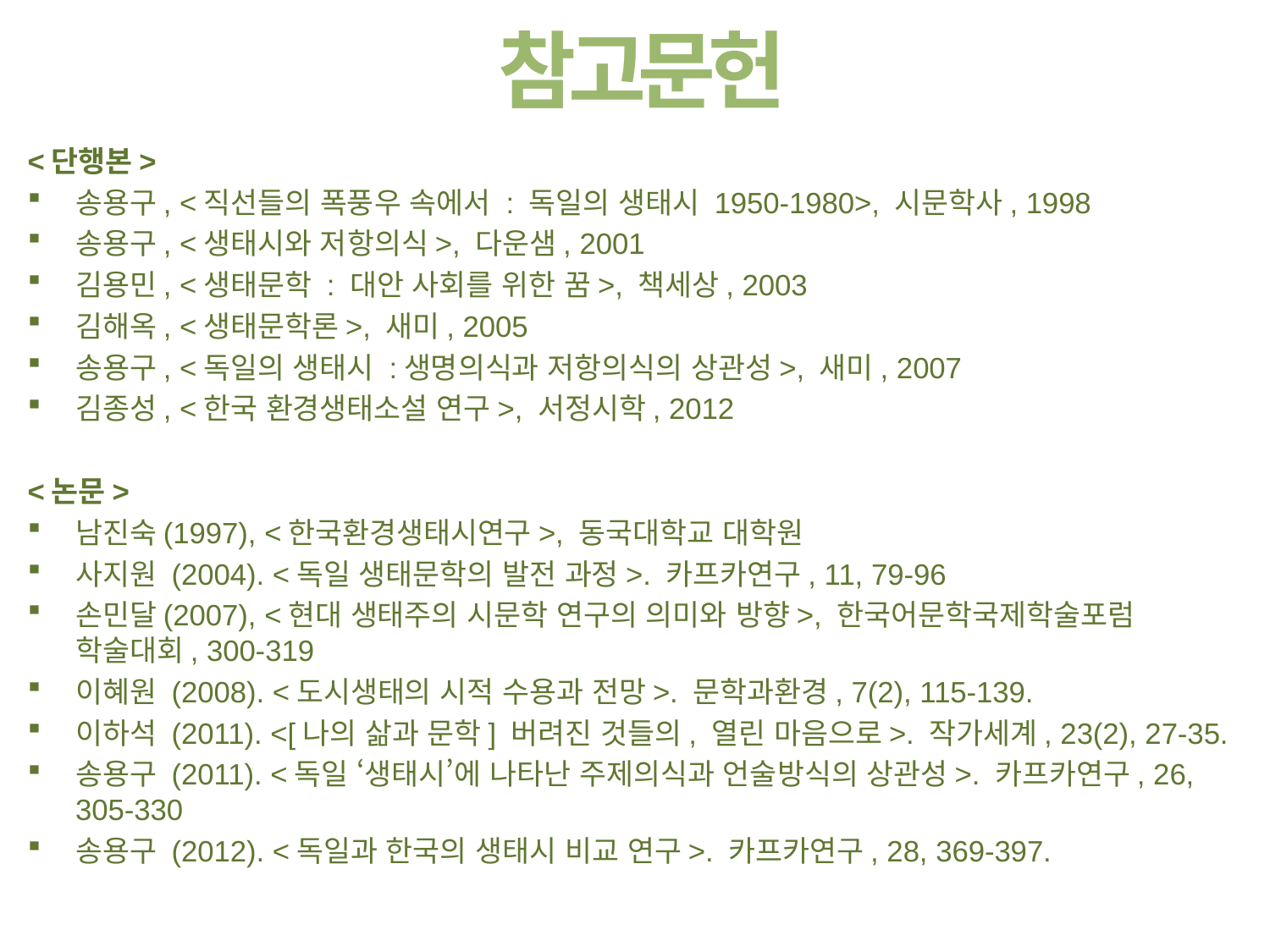

참고문헌
<단행본>
송용구, <직선들의 폭풍우 속에서 : 독일의 생태시 1950-1980>, 시문학사, 1998
송용구, <생태시와 저항의식>, 다운샘, 2001
김용민, <생태문학 : 대안 사회를 위한 꿈>, 책세상, 2003
김해옥, <생태문학론>, 새미, 2005
송용구, <독일의 생태시 :생명의식과 저항의식의 상관성>, 새미, 2007
김종성, <한국 환경생태소설 연구>, 서정시학, 2012

<논문>
남진숙(1997), <한국환경생태시연구>, 동국대학교 대학원
사지원 (2004). <독일 생태문학의 발전 과정>. 카프카연구, 11, 79-96
손민달(2007), <현대 생태주의 시문학 연구의 의미와 방향>, 한국어문학국제학술포럼 학술대회, 300-319
이혜원 (2008). <도시생태의 시적 수용과 전망>. 문학과환경, 7(2), 115-139.
이하석 (2011). <[나의 삶과 문학] 버려진 것들의, 열린 마음으로>. 작가세계, 23(2), 27-35.
송용구 (2011). <독일 ‘생태시’에 나타난 주제의식과 언술방식의 상관성>. 카프카연구, 26, 305-330
송용구 (2012). <독일과 한국의 생태시 비교 연구>. 카프카연구, 28, 369-397.